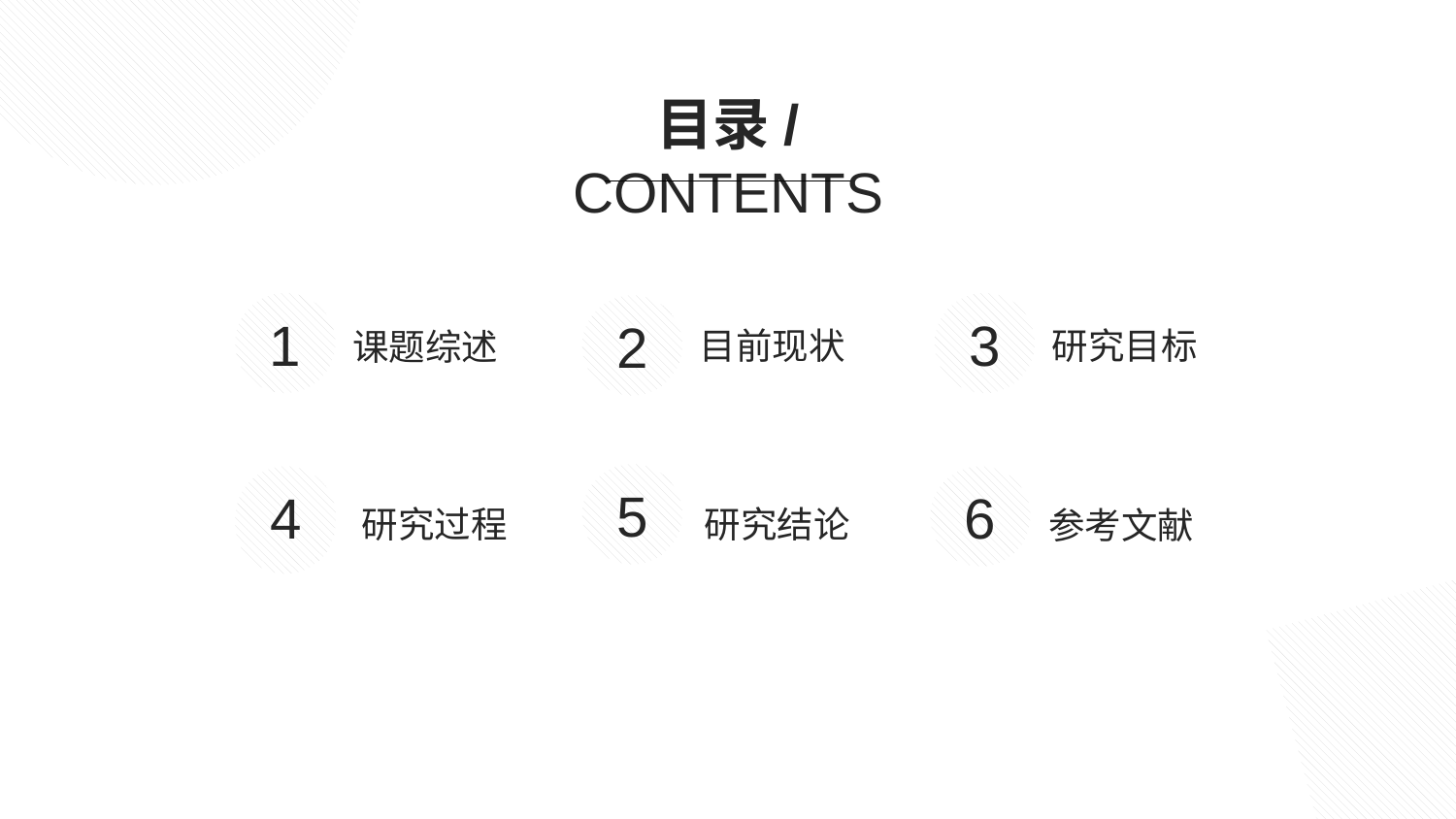

目录/CONTENTS

1

3

2
目前现状
研究目标
课题综述

5

4

6

研究过程
研究结论
参考文献